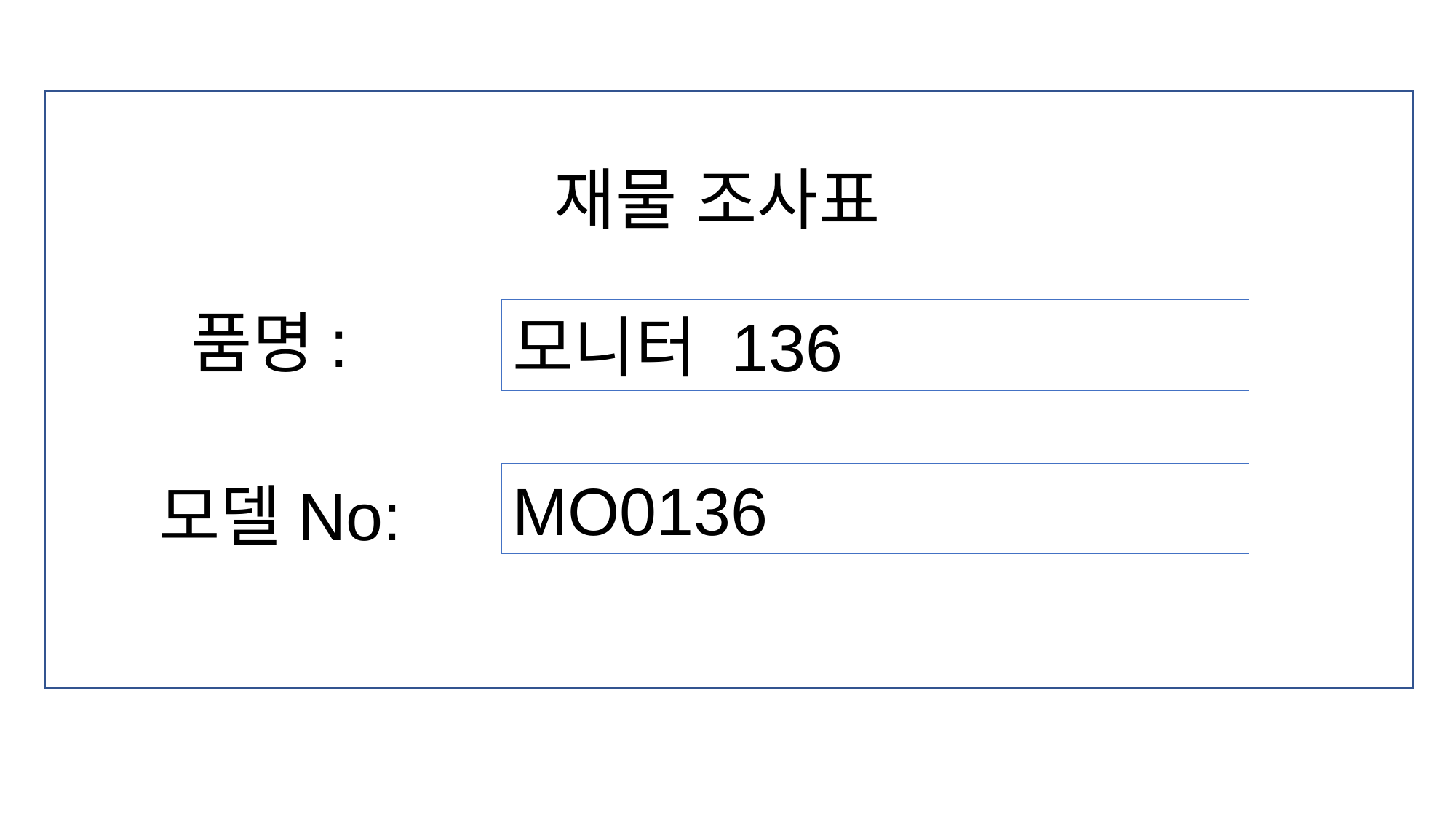

재물 조사표
품명:
모니터 136
MO0136
모델No: